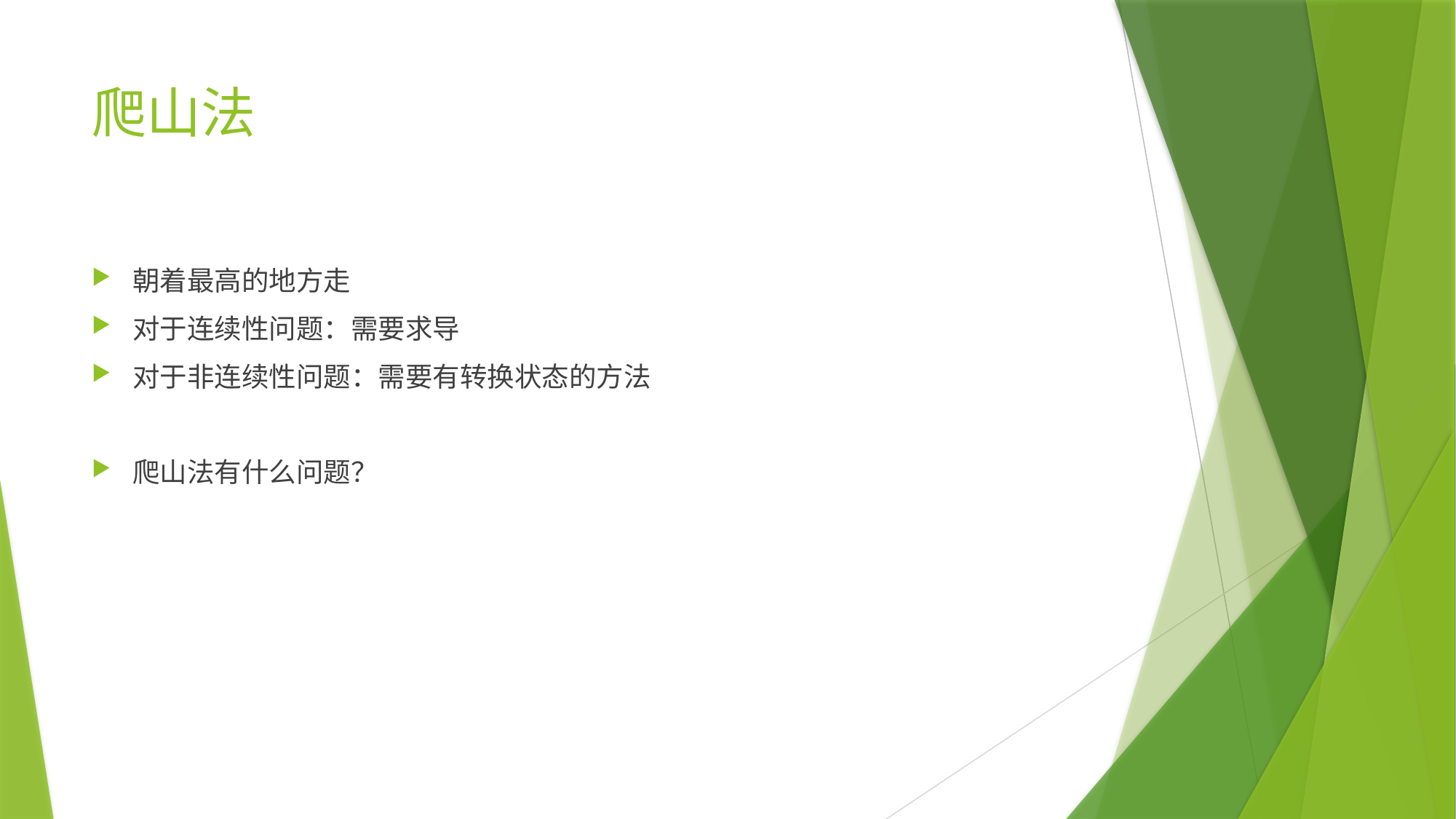

# 爬山法
朝着最高的地方走
对于连续性问题：需要求导
对于非连续性问题：需要有转换状态的方法

爬山法有什么问题？